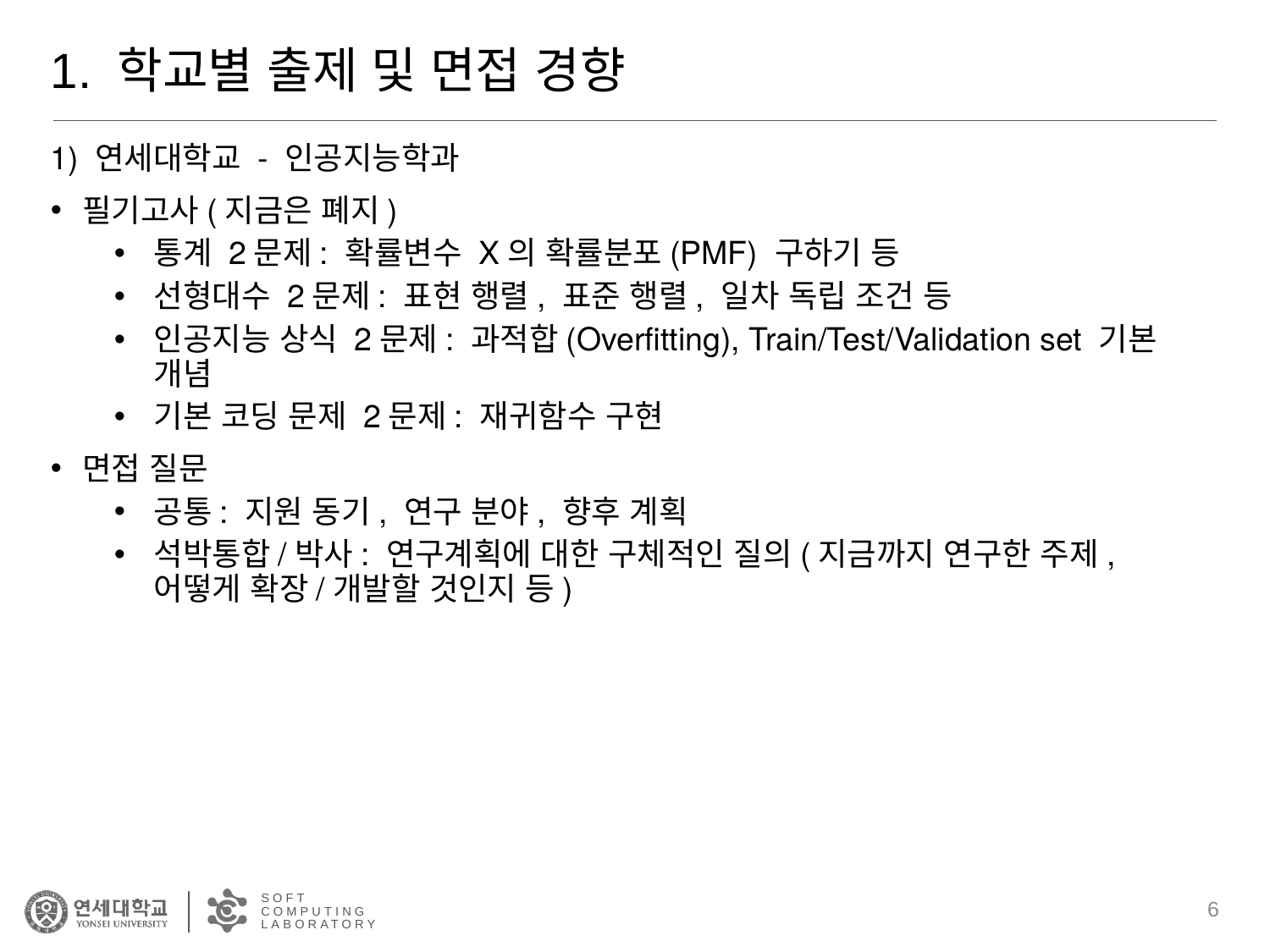

# 1. 학교별 출제 및 면접 경향
1) 연세대학교 - 인공지능학과
필기고사(지금은 폐지)
통계 2문제: 확률변수 X의 확률분포(PMF) 구하기 등
선형대수 2문제: 표현 행렬, 표준 행렬, 일차 독립 조건 등
인공지능 상식 2문제: 과적합(Overfitting), Train/Test/Validation set 기본 개념
기본 코딩 문제 2문제: 재귀함수 구현
면접 질문
공통: 지원 동기, 연구 분야, 향후 계획
석박통합/박사: 연구계획에 대한 구체적인 질의(지금까지 연구한 주제, 어떻게 확장/개발할 것인지 등)